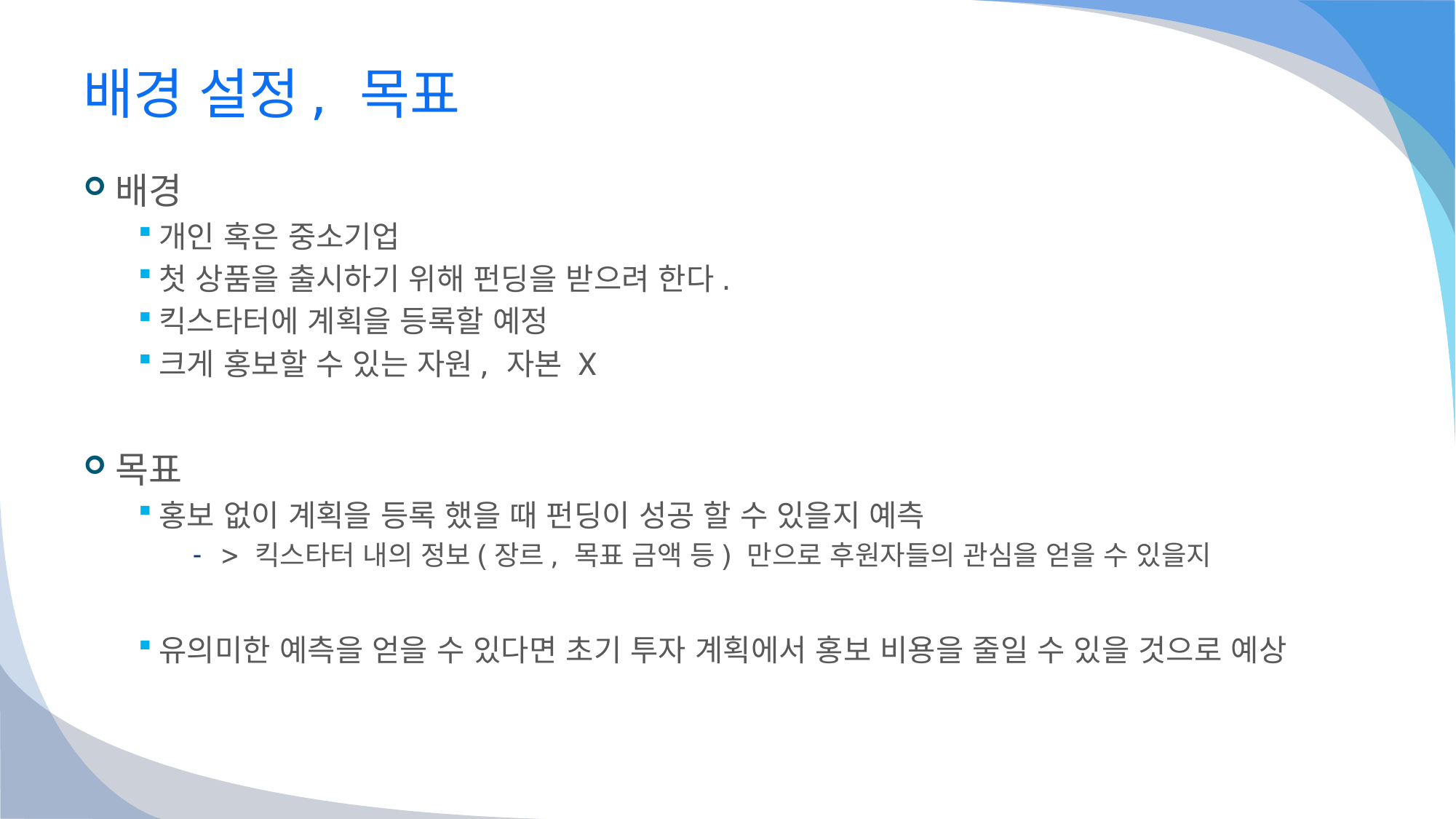

# 배경 설정, 목표
배경
개인 혹은 중소기업
첫 상품을 출시하기 위해 펀딩을 받으려 한다.
킥스타터에 계획을 등록할 예정
크게 홍보할 수 있는 자원, 자본 X

목표
홍보 없이 계획을 등록 했을 때 펀딩이 성공 할 수 있을지 예측
> 킥스타터 내의 정보(장르, 목표 금액 등) 만으로 후원자들의 관심을 얻을 수 있을지

유의미한 예측을 얻을 수 있다면 초기 투자 계획에서 홍보 비용을 줄일 수 있을 것으로 예상